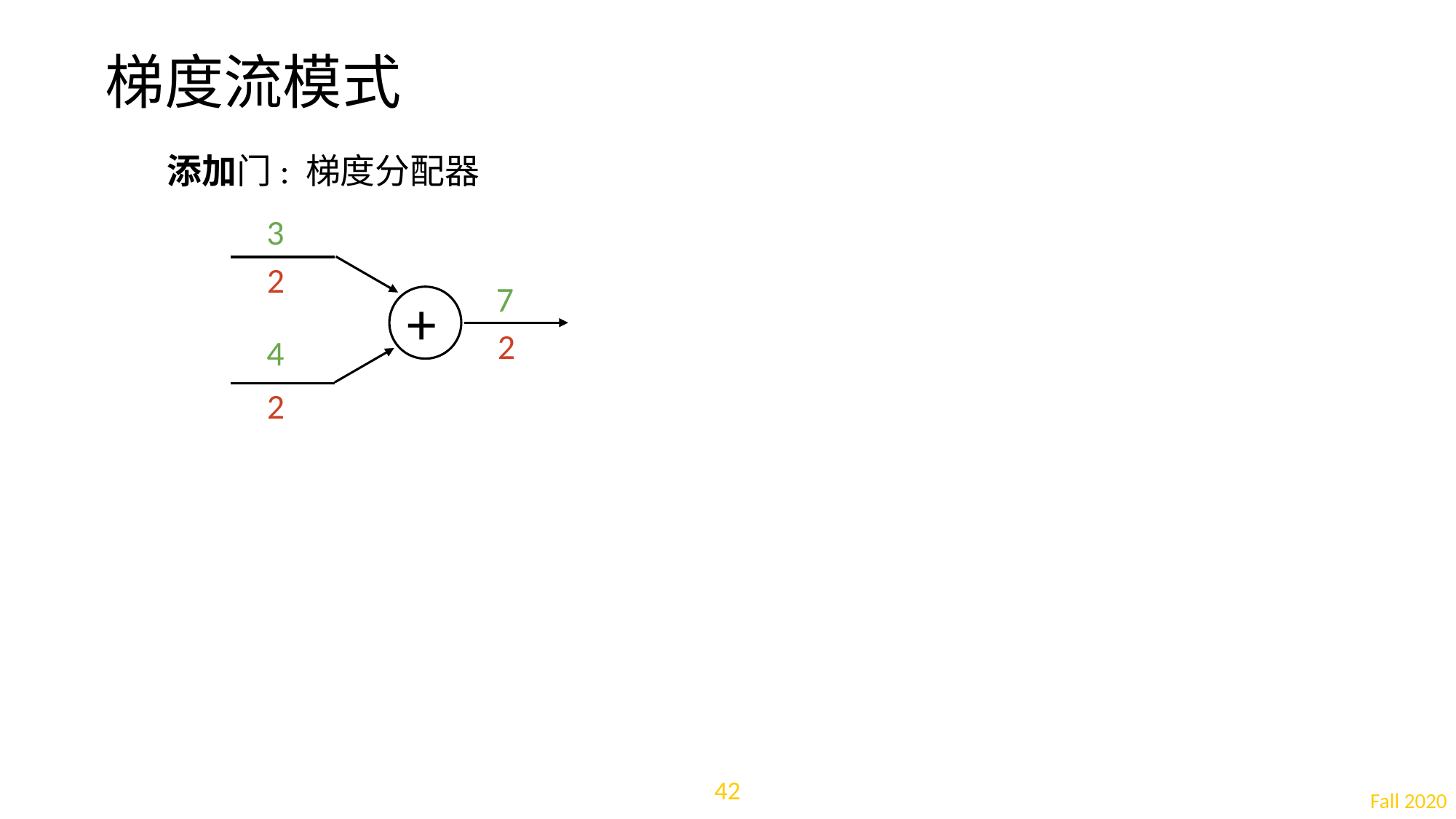

# 梯度流模式
添加门: 梯度分配器
3
2

7
+

2
4

2

42